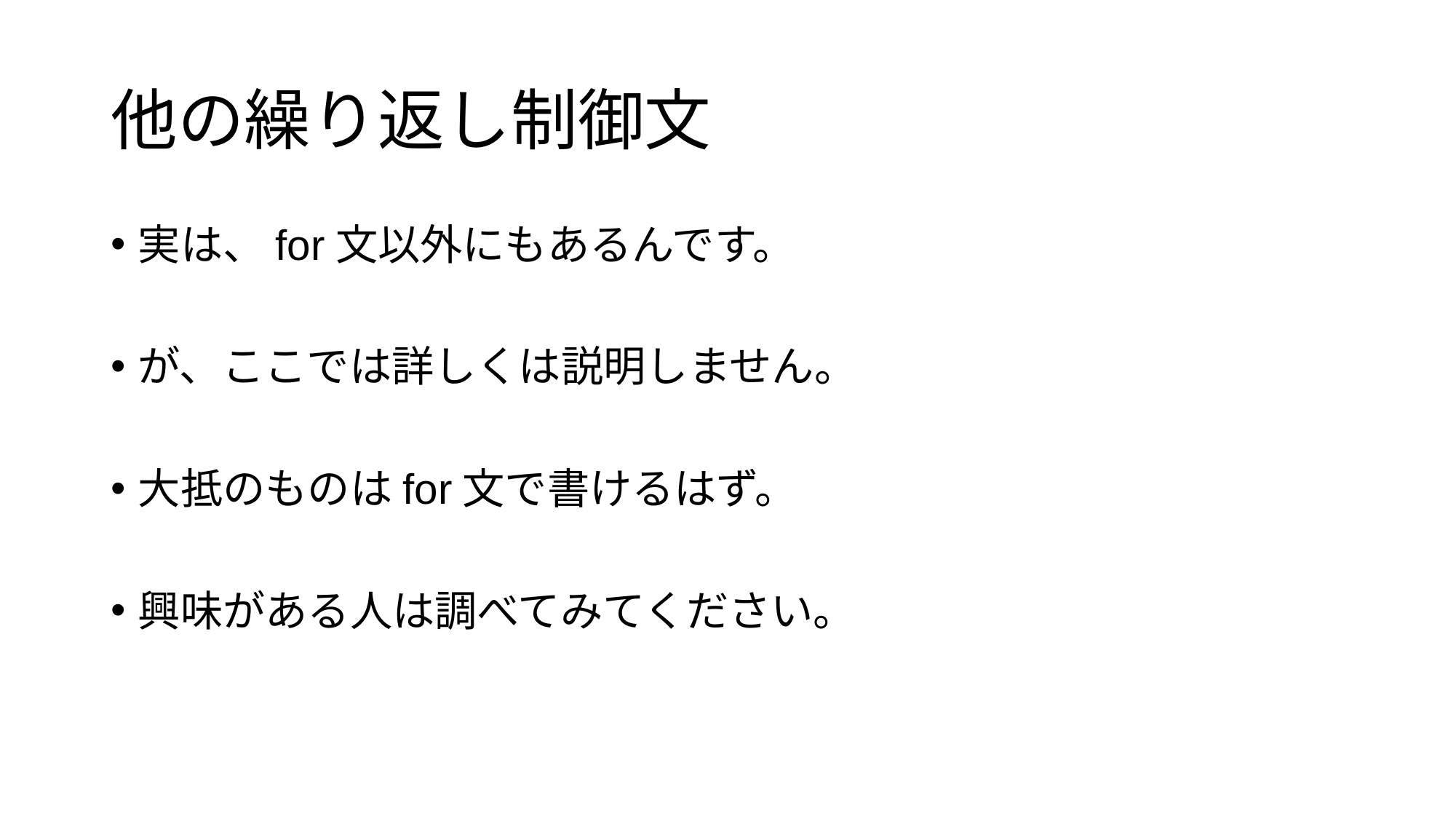

# 他の繰り返し制御文
実は、for文以外にもあるんです。

が、ここでは詳しくは説明しません。

大抵のものはfor文で書けるはず。

興味がある人は調べてみてください。